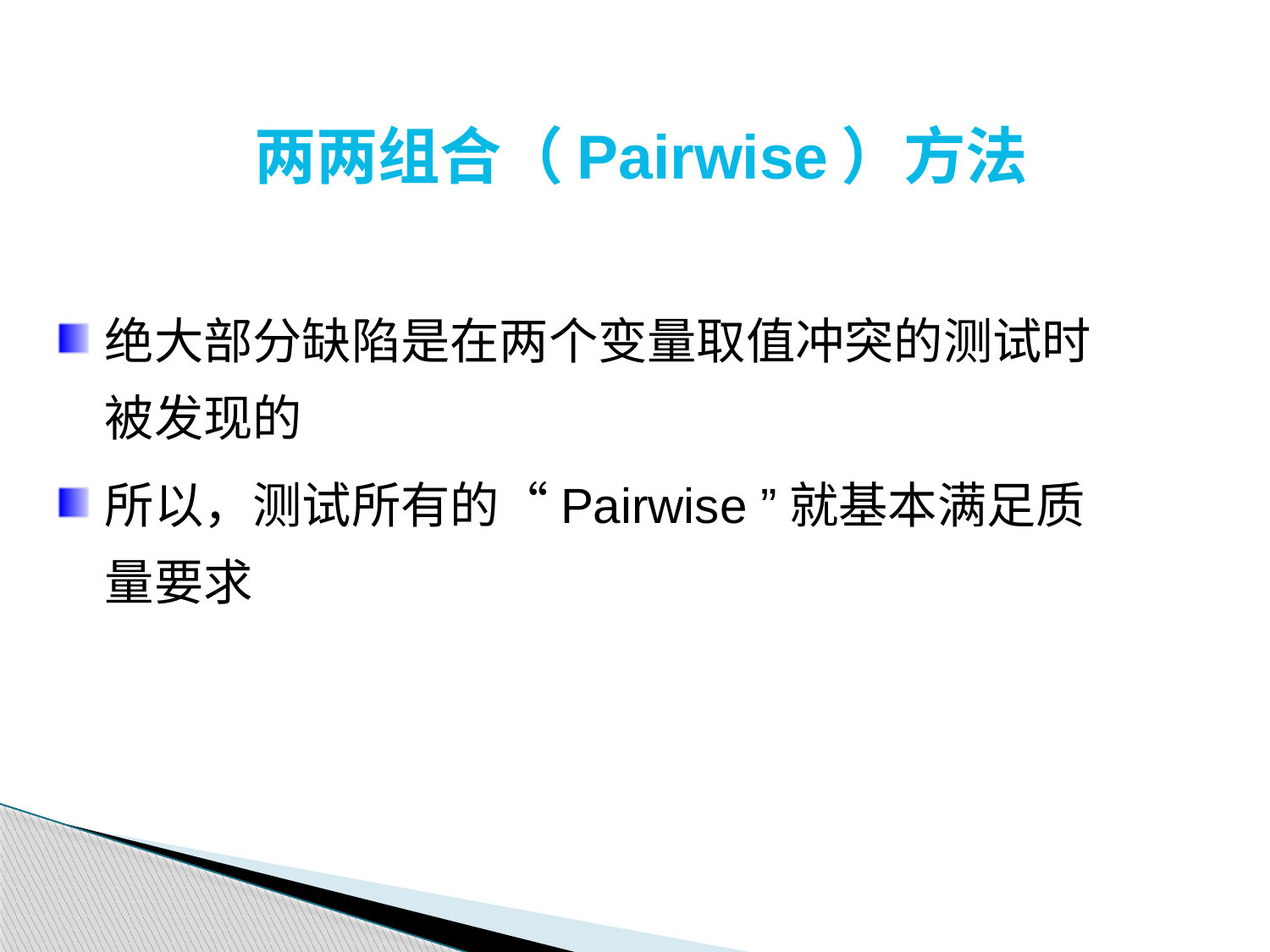

# 两两组合（Pairwise）方法
绝大部分缺陷是在两个变量取值冲突的测试时被发现的
所以，测试所有的“Pairwise ”就基本满足质量要求